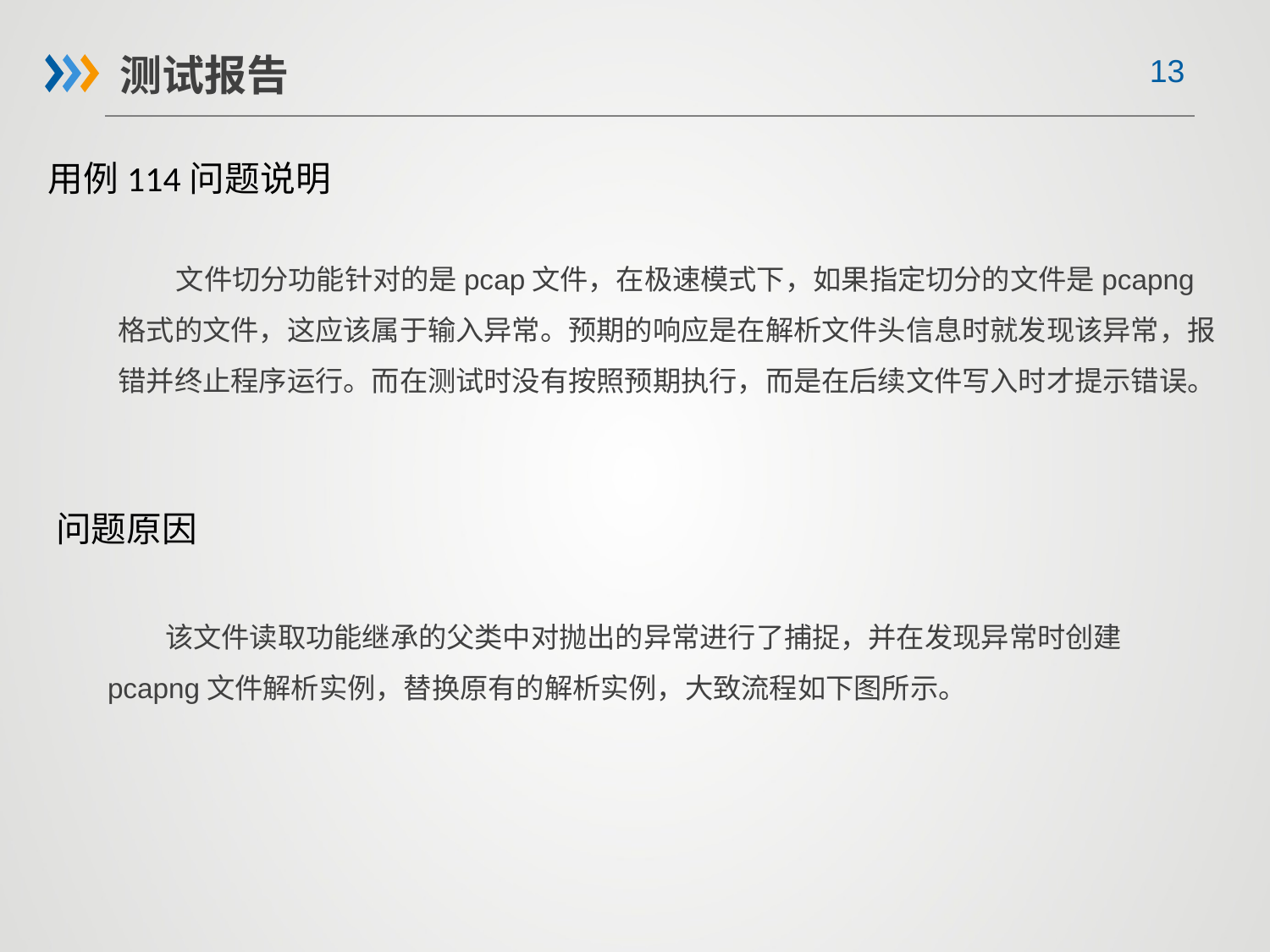

测试报告
用例114问题说明
        文件切分功能针对的是pcap文件，在极速模式下，如果指定切分的文件是pcapng格式的文件，这应该属于输入异常。预期的响应是在解析文件头信息时就发现该异常，报错并终止程序运行。而在测试时没有按照预期执行，而是在后续文件写入时才提示错误。
问题原因
        该文件读取功能继承的父类中对抛出的异常进行了捕捉，并在发现异常时创建pcapng文件解析实例，替换原有的解析实例，大致流程如下图所示。